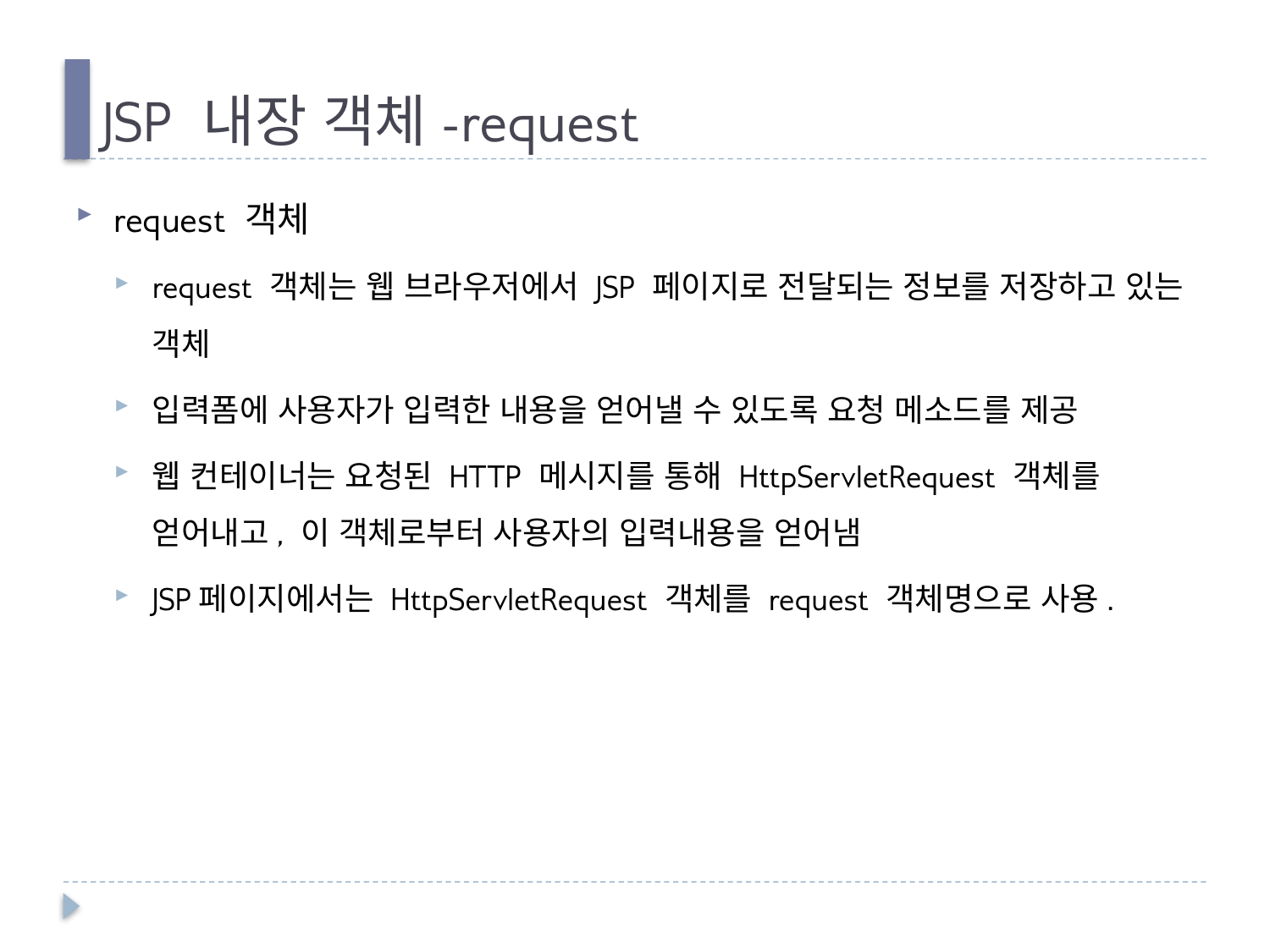

# JSP 내장 객체-request
request 객체
request 객체는 웹 브라우저에서 JSP 페이지로 전달되는 정보를 저장하고 있는 객체
입력폼에 사용자가 입력한 내용을 얻어낼 수 있도록 요청 메소드를 제공
웹 컨테이너는 요청된 HTTP 메시지를 통해 HttpServletRequest 객체를 얻어내고, 이 객체로부터 사용자의 입력내용을 얻어냄
JSP페이지에서는 HttpServletRequest 객체를 request 객체명으로 사용.